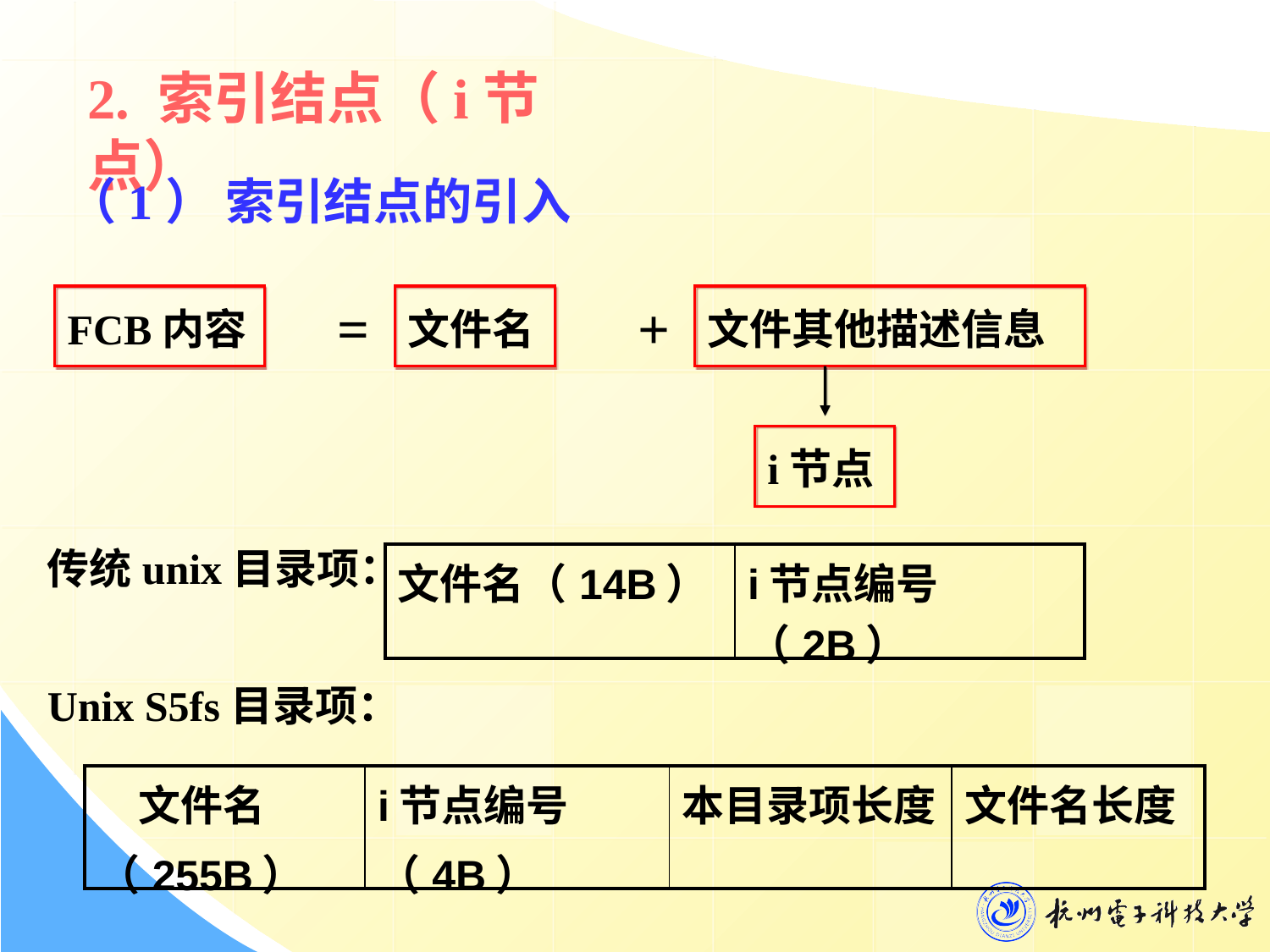

2. 索引结点（i节点）
（1） 索引结点的引入

=

+

FCB内容
文件名
文件其他描述信息

i节点
传统unix目录项：
| 文件名（14B） | i节点编号（2B） |
| --- | --- |
Unix S5fs目录项：
| 文件名 （255B） | i节点编号 （4B） | 本目录项长度 | 文件名长度 |
| --- | --- | --- | --- |